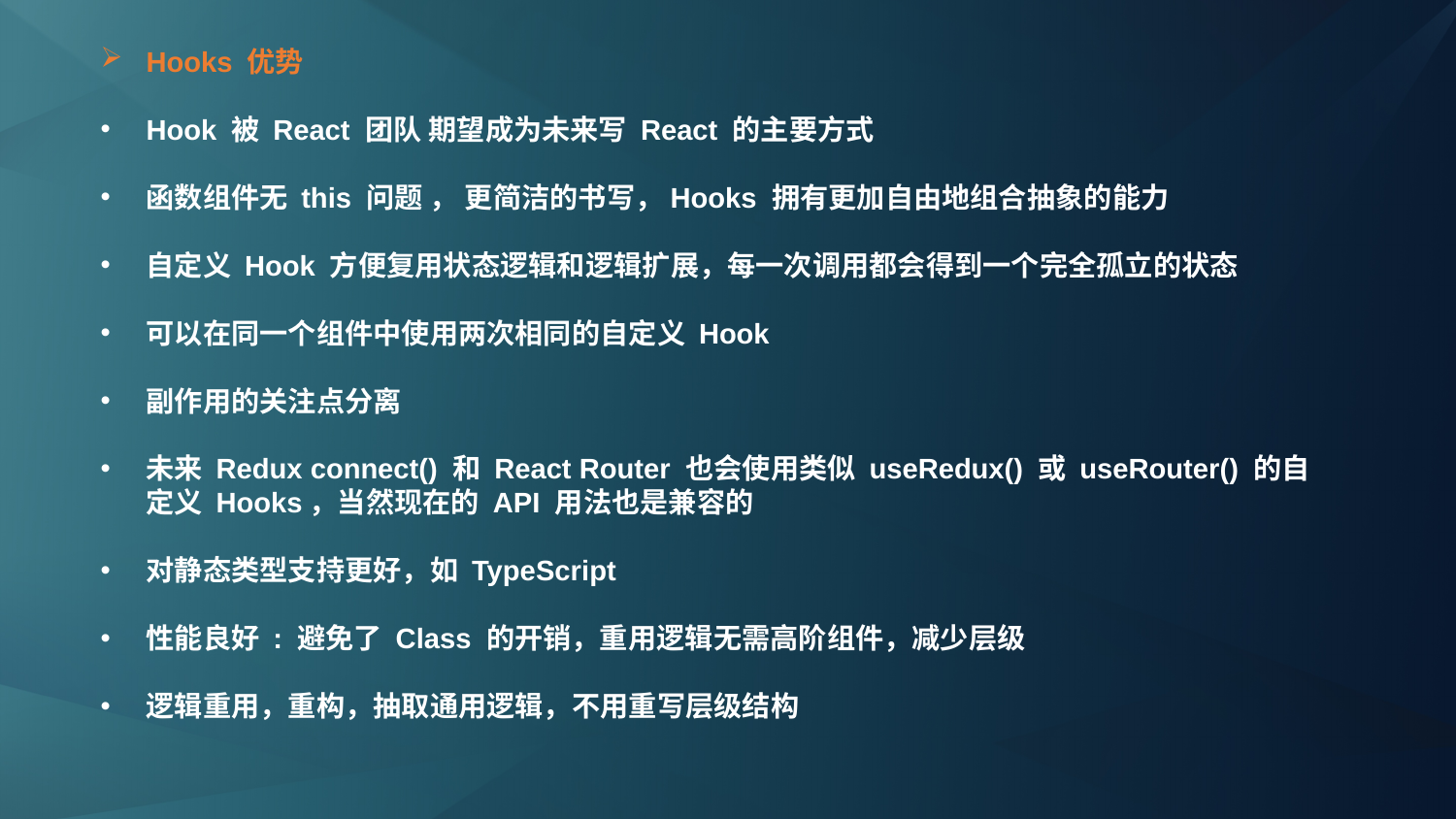

Hooks 优势

Hook 被 React 团队 期望成为未来写 React 的主要方式

函数组件无 this 问题 ， 更简洁的书写，Hooks 拥有更加自由地组合抽象的能力

自定义 Hook 方便复用状态逻辑和逻辑扩展，每一次调用都会得到一个完全孤立的状态

可以在同一个组件中使用两次相同的自定义 Hook

副作用的关注点分离

未来 Redux connect() 和 React Router 也会使用类似 useRedux() 或 useRouter() 的自定义 Hooks，当然现在的 API 用法也是兼容的

对静态类型支持更好，如 TypeScript

性能良好 : 避免了 Class 的开销，重用逻辑无需高阶组件，减少层级

逻辑重用，重构，抽取通用逻辑，不用重写层级结构